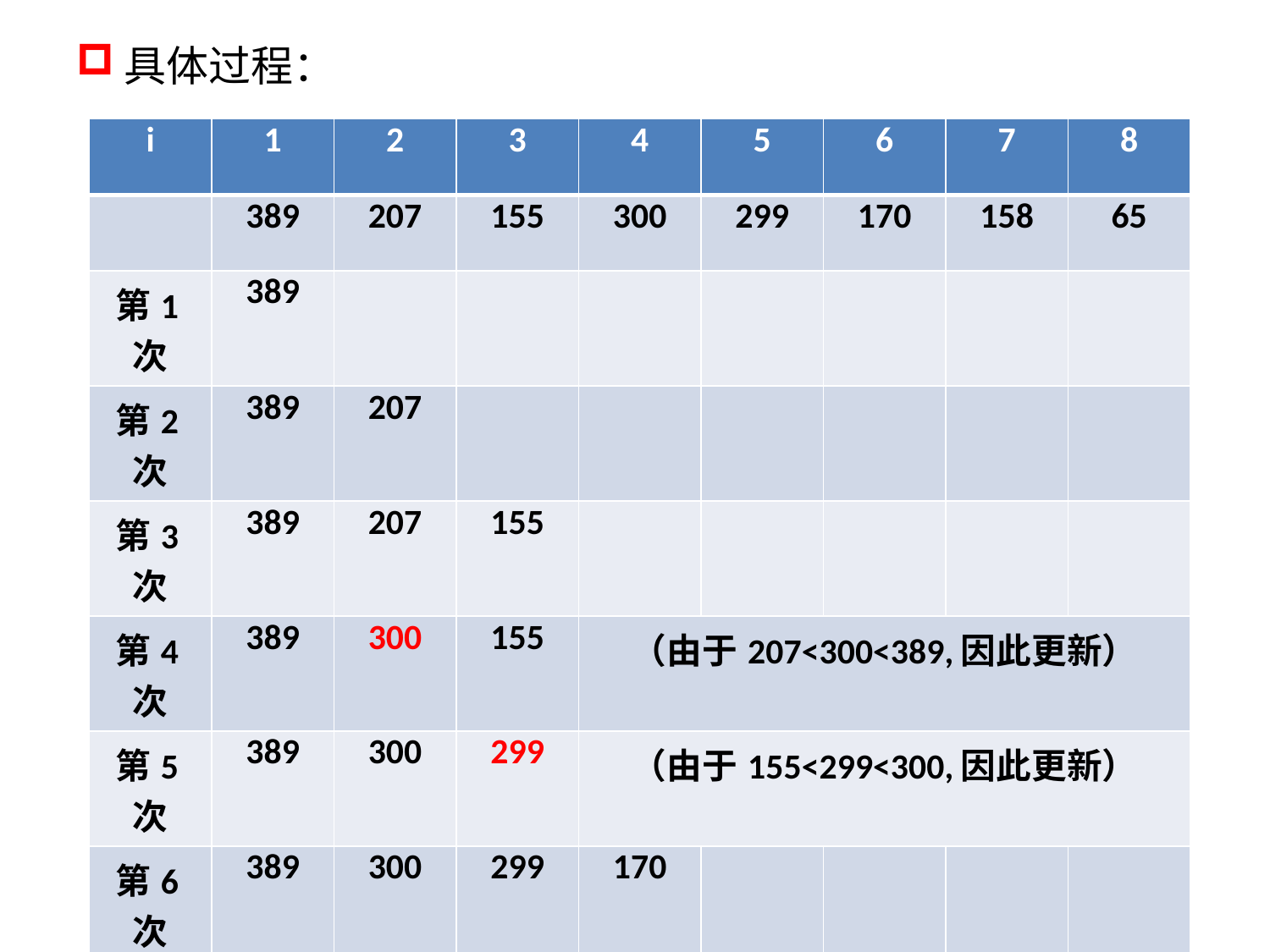

具体过程：

| i | 1 | 2 | 3 | 4 | 5 | 6 | 7 | 8 |
| --- | --- | --- | --- | --- | --- | --- | --- | --- |
|  | 389 | 207 | 155 | 300 | 299 | 170 | 158 | 65 |
| 第1次 | 389 |  |  |  |  |  |  |  |
| 第2次 | 389 | 207 |  |  |  |  |  |  |
| 第3次 | 389 | 207 | 155 |  |  |  |  |  |
| 第4次 | 389 | 300 | 155 | （由于207<300<389,因此更新） |  |  |  |  |
| 第5次 | 389 | 300 | 299 | （由于155<299<300,因此更新） |  |  |  |  |
| 第6次 | 389 | 300 | 299 | 170 |  |  |  |  |
| 第7次 | 389 | 300 | 299 | 170 | 158 |  |  |  |
| 第8次 | 389 | 300 | 299 | 170 | 158 | 65 |  |  |